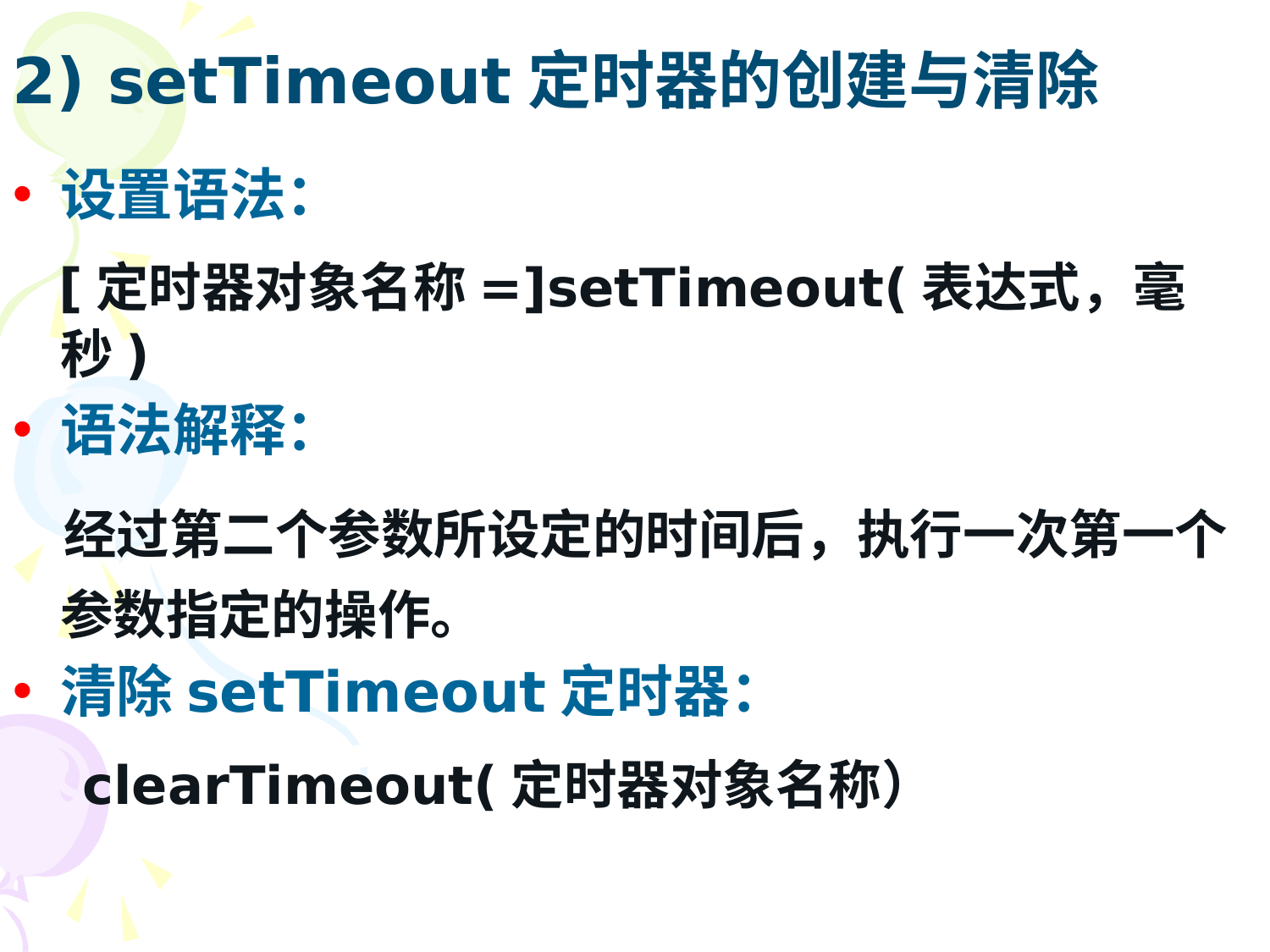

# 2) setTimeout定时器的创建与清除
设置语法：
  [定时器对象名称=]setTimeout(表达式，毫秒)
语法解释：
  经过第二个参数所设定的时间后，执行一次第一个参数指定的操作。
清除setTimeout定时器：
   clearTimeout(定时器对象名称）